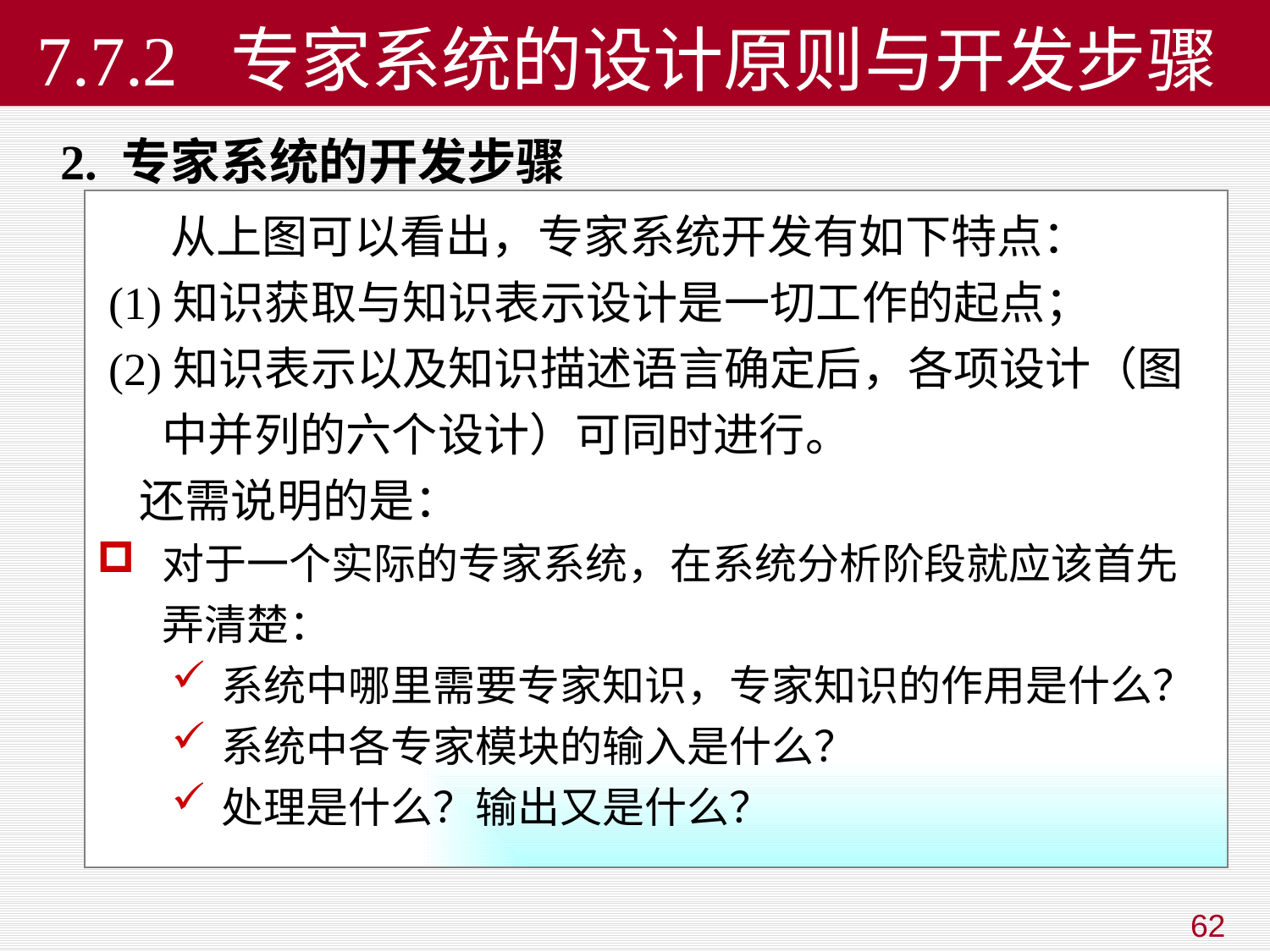

# 7.7.2  专家系统的设计原则与开发步骤
 2. 专家系统的开发步骤

      从上图可以看出，专家系统开发有如下特点：
 (1)知识获取与知识表示设计是一切工作的起点；
 (2)知识表示以及知识描述语言确定后，各项设计（图中并列的六个设计）可同时进行。
   还需说明的是：
对于一个实际的专家系统，在系统分析阶段就应该首先弄清楚：
系统中哪里需要专家知识，专家知识的作用是什么？
系统中各专家模块的输入是什么？
处理是什么？输出又是什么？
62